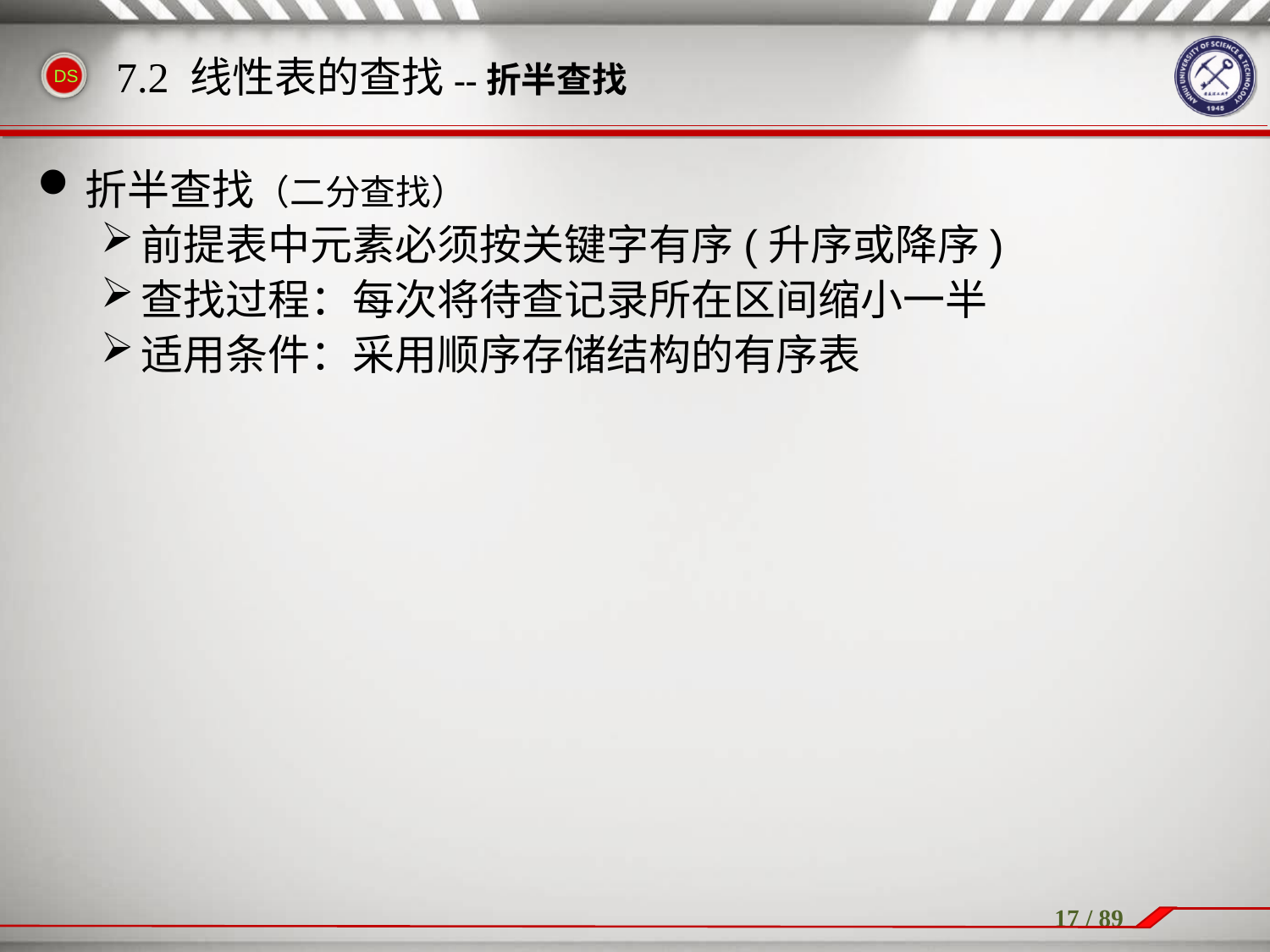

折半查找（二分查找）
前提表中元素必须按关键字有序(升序或降序)
查找过程：每次将待查记录所在区间缩小一半
适用条件：采用顺序存储结构的有序表

7.2 线性表的查找--折半查找